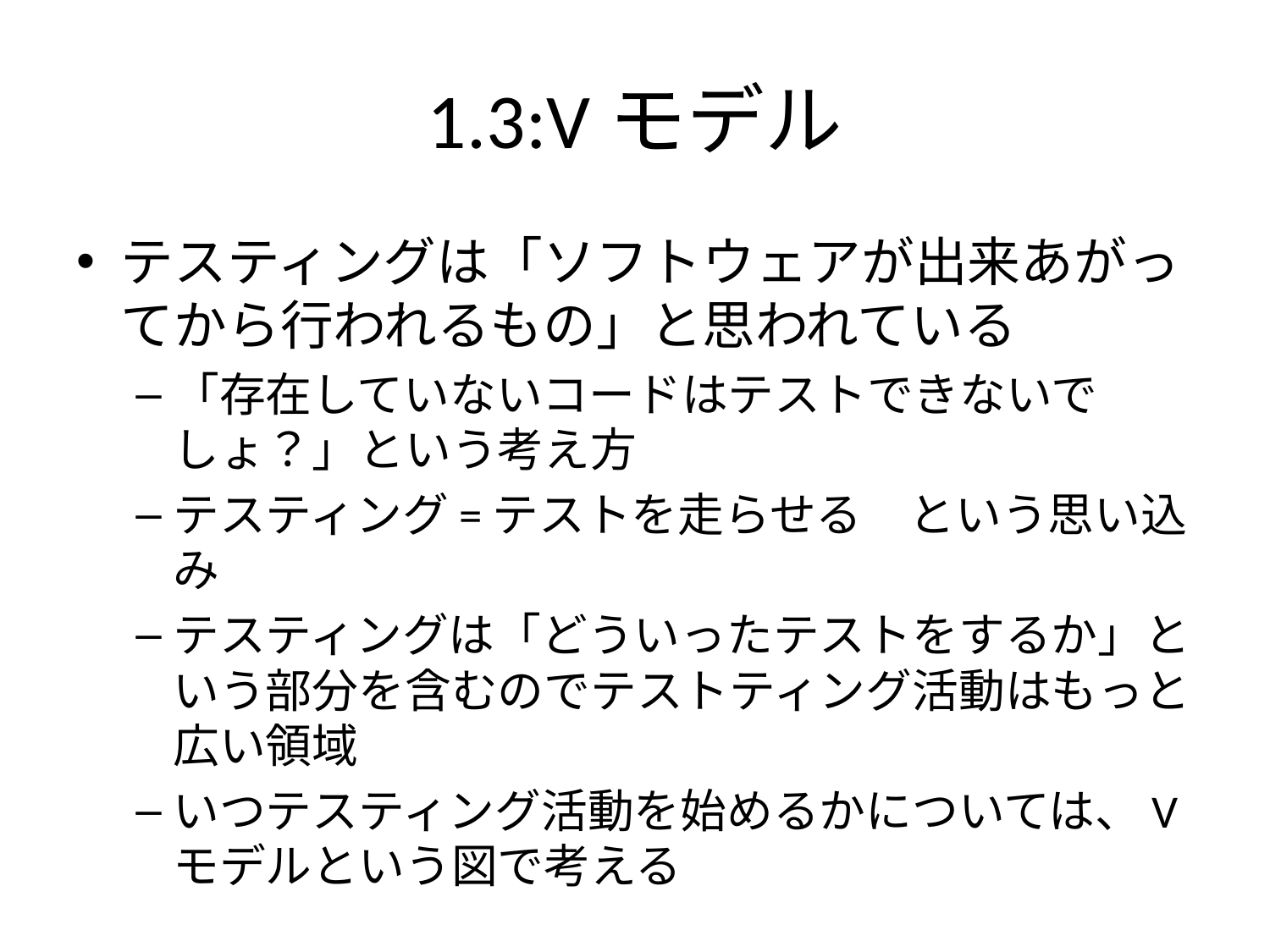

# 1.3:Vモデル
テスティングは「ソフトウェアが出来あがってから行われるもの」と思われている
「存在していないコードはテストできないでしょ？」という考え方
テスティング=テストを走らせる　という思い込み
テスティングは「どういったテストをするか」という部分を含むのでテストティング活動はもっと広い領域
いつテスティング活動を始めるかについては、Vモデルという図で考える